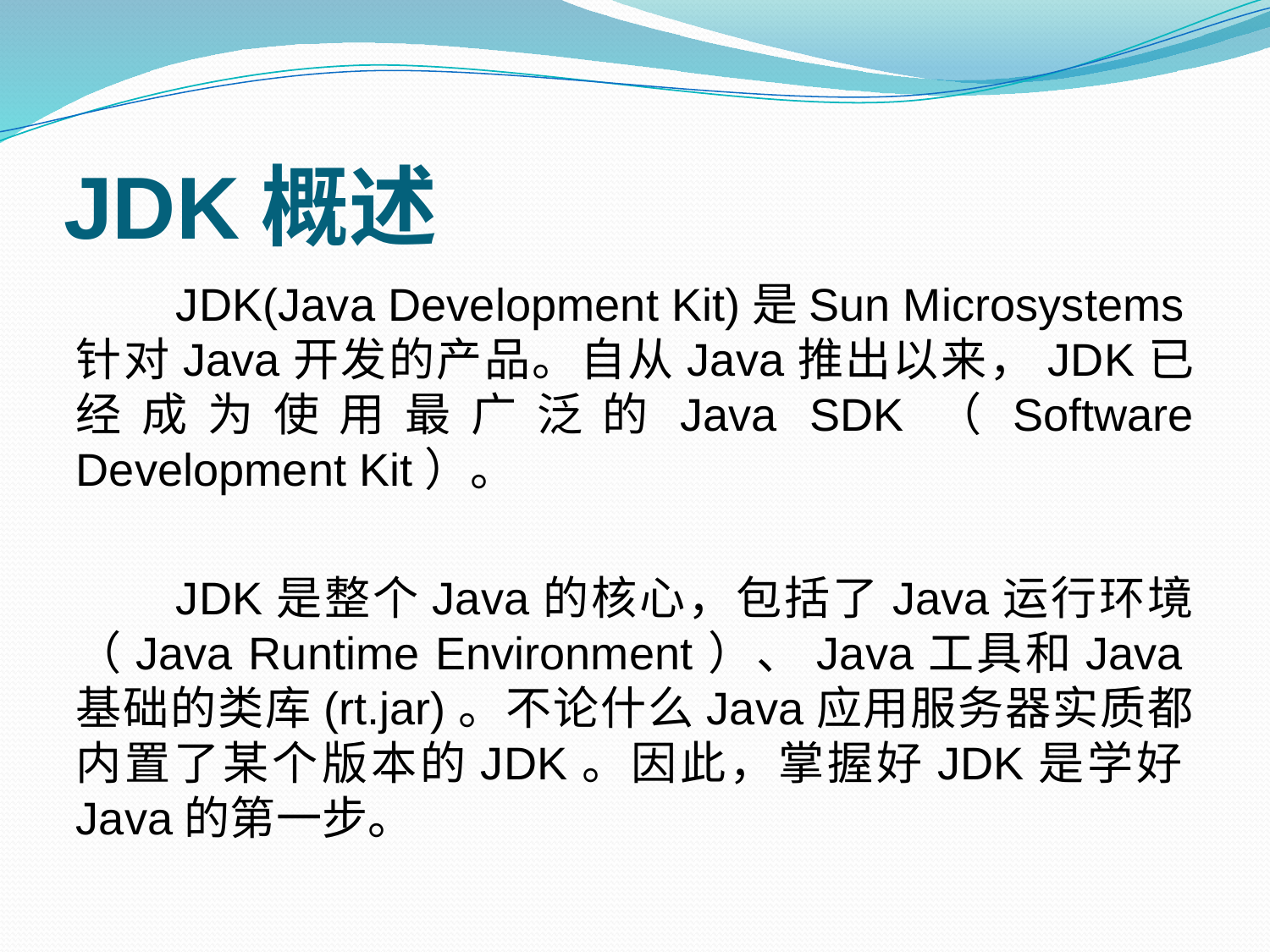

# JDK概述
JDK(Java Development Kit)是Sun Microsystems针对Java开发的产品。自从Java推出以来，JDK已经成为使用最广泛的Java SDK（Software Development Kit）。

JDK是整个Java的核心，包括了Java运行环境（Java Runtime Environment）、Java工具和Java基础的类库(rt.jar)。不论什么Java应用服务器实质都内置了某个版本的JDK。因此，掌握好JDK是学好Java的第一步。